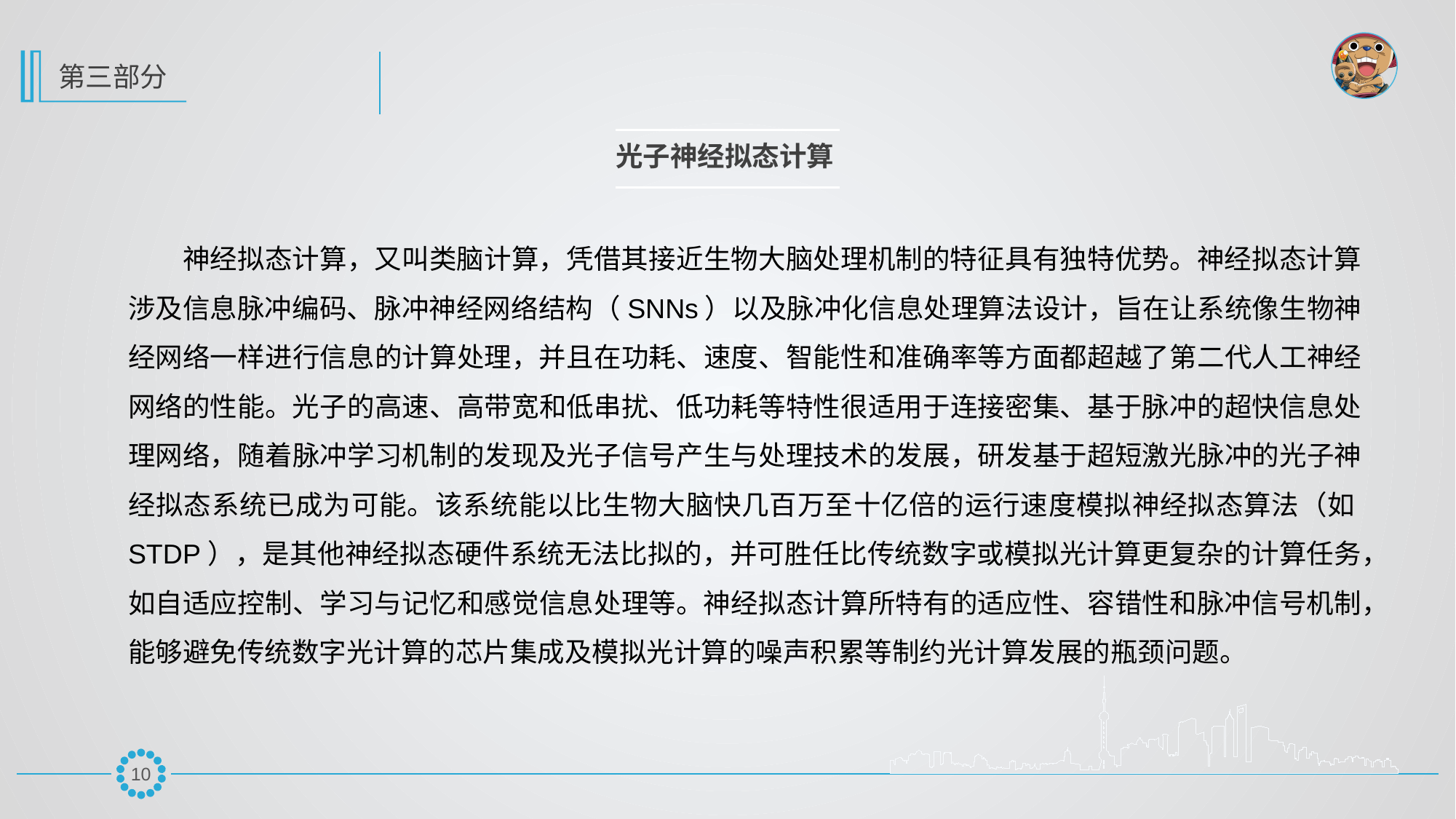

光子神经拟态计算
神经拟态计算，又叫类脑计算，凭借其接近生物大脑处理机制的特征具有独特优势。神经拟态计算涉及信息脉冲编码、脉冲神经网络结构（SNNs）以及脉冲化信息处理算法设计，旨在让系统像生物神经网络一样进行信息的计算处理，并且在功耗、速度、智能性和准确率等方面都超越了第二代人工神经网络的性能。光子的高速、高带宽和低串扰、低功耗等特性很适用于连接密集、基于脉冲的超快信息处理网络，随着脉冲学习机制的发现及光子信号产生与处理技术的发展，研发基于超短激光脉冲的光子神经拟态系统已成为可能。该系统能以比生物大脑快几百万至十亿倍的运行速度模拟神经拟态算法（如STDP），是其他神经拟态硬件系统无法比拟的，并可胜任比传统数字或模拟光计算更复杂的计算任务，如自适应控制、学习与记忆和感觉信息处理等。神经拟态计算所特有的适应性、容错性和脉冲信号机制，能够避免传统数字光计算的芯片集成及模拟光计算的噪声积累等制约光计算发展的瓶颈问题。
10